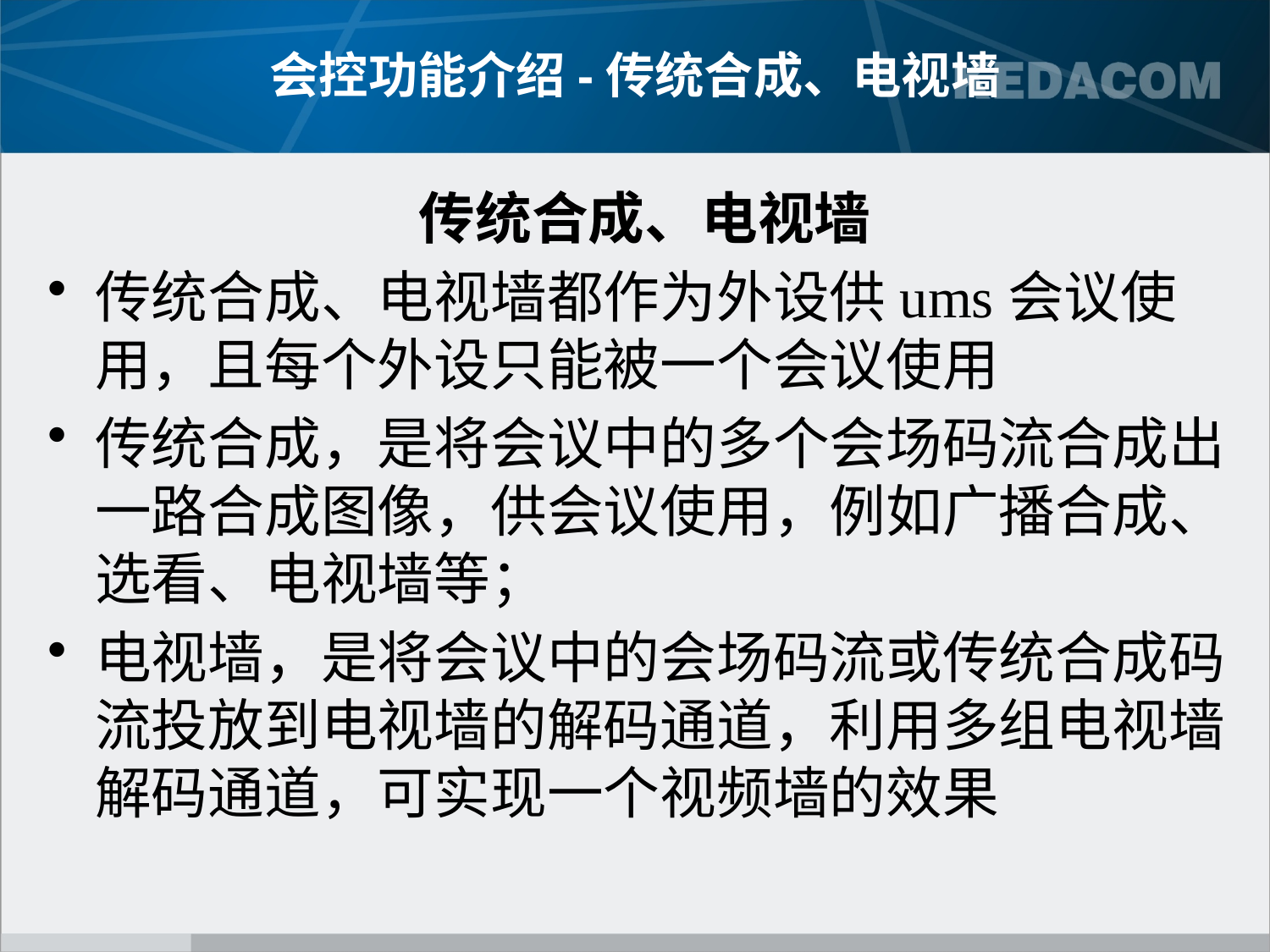

# 会控功能介绍-传统合成、电视墙
传统合成、电视墙
传统合成、电视墙都作为外设供ums会议使用，且每个外设只能被一个会议使用
传统合成，是将会议中的多个会场码流合成出一路合成图像，供会议使用，例如广播合成、选看、电视墙等；
电视墙，是将会议中的会场码流或传统合成码流投放到电视墙的解码通道，利用多组电视墙解码通道，可实现一个视频墙的效果